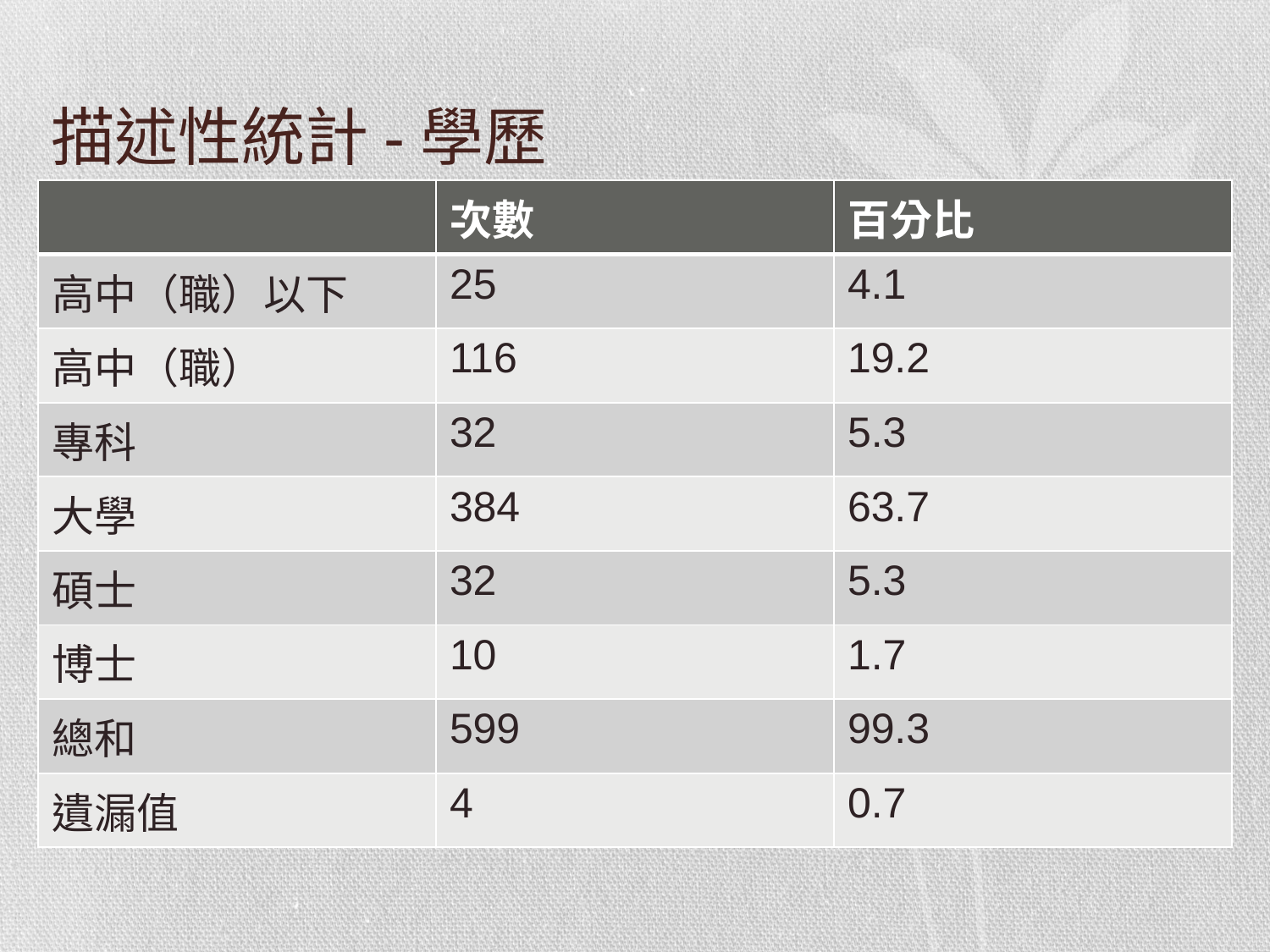

# 描述性統計-學歷
|  | 次數 | 百分比 |
| --- | --- | --- |
| 高中（職）以下 | 25 | 4.1 |
| 高中（職） | 116 | 19.2 |
| 專科 | 32 | 5.3 |
| 大學 | 384 | 63.7 |
| 碩士 | 32 | 5.3 |
| 博士 | 10 | 1.7 |
| 總和 | 599 | 99.3 |
| 遺漏值 | 4 | 0.7 |